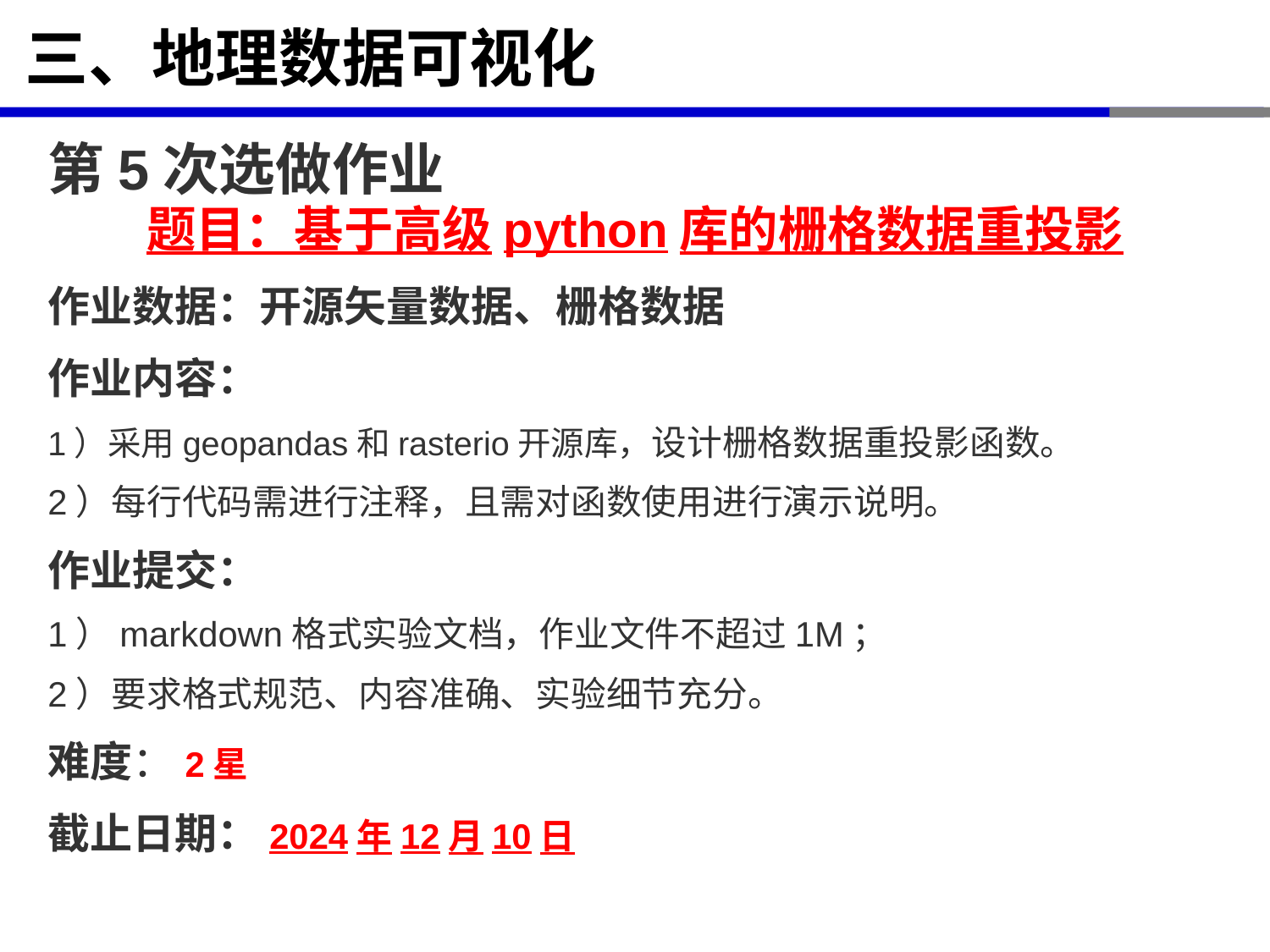

# 三、地理数据可视化
第5次选做作业
题目：基于高级python库的栅格数据重投影
作业数据：开源矢量数据、栅格数据
作业内容：
1）采用geopandas和rasterio开源库，设计栅格数据重投影函数。
2）每行代码需进行注释，且需对函数使用进行演示说明。
作业提交：
1）markdown格式实验文档，作业文件不超过1M；
2）要求格式规范、内容准确、实验细节充分。
难度：2星
截止日期：2024年12月10日